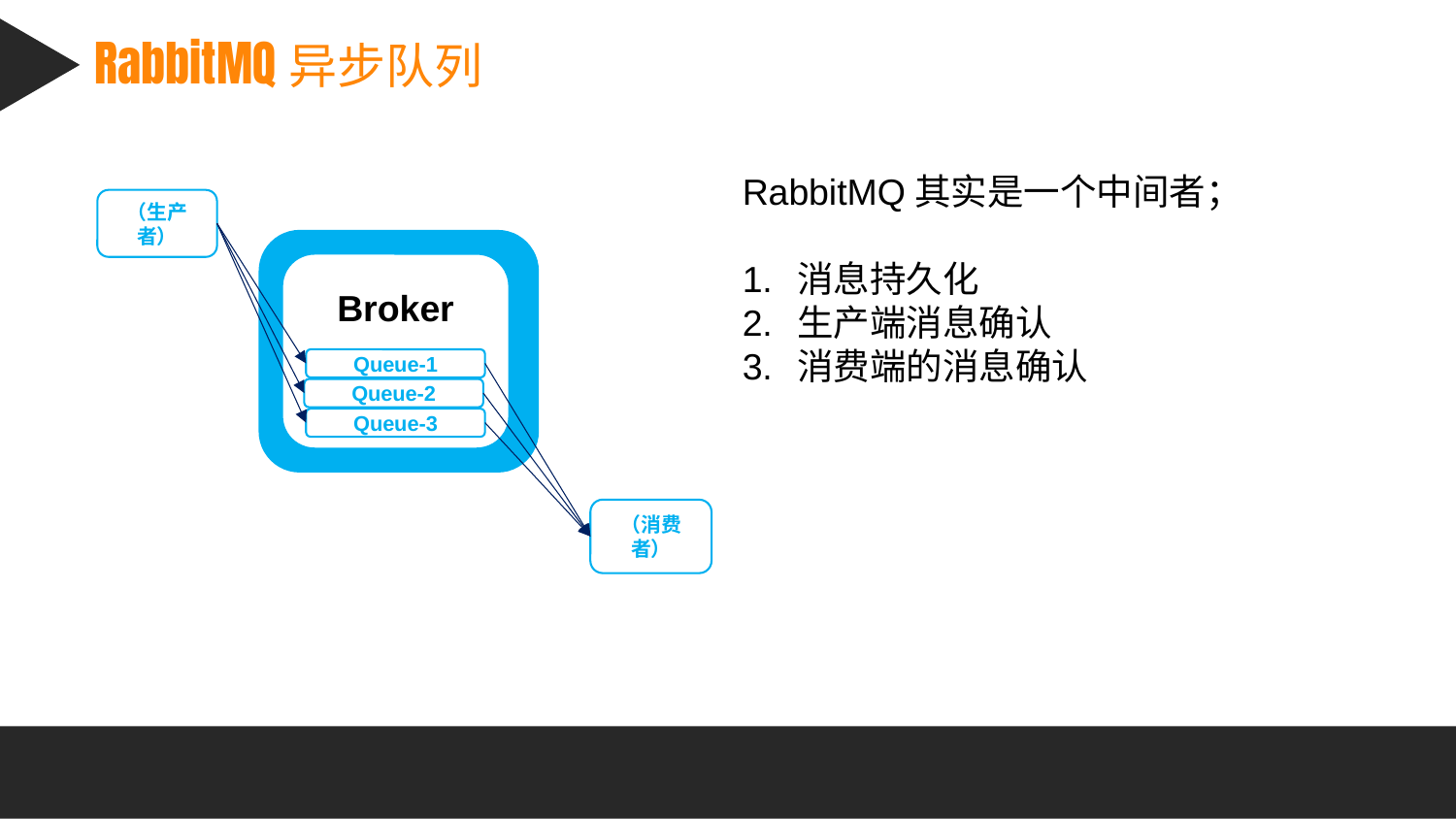

RabbitMQ异步队列
RabbitMQ其实是一个中间者；

消息持久化
生产端消息确认
消费端的消息确认

（生产者）

Broker

Queue-1
Queue-2
Queue-3
（消费者）